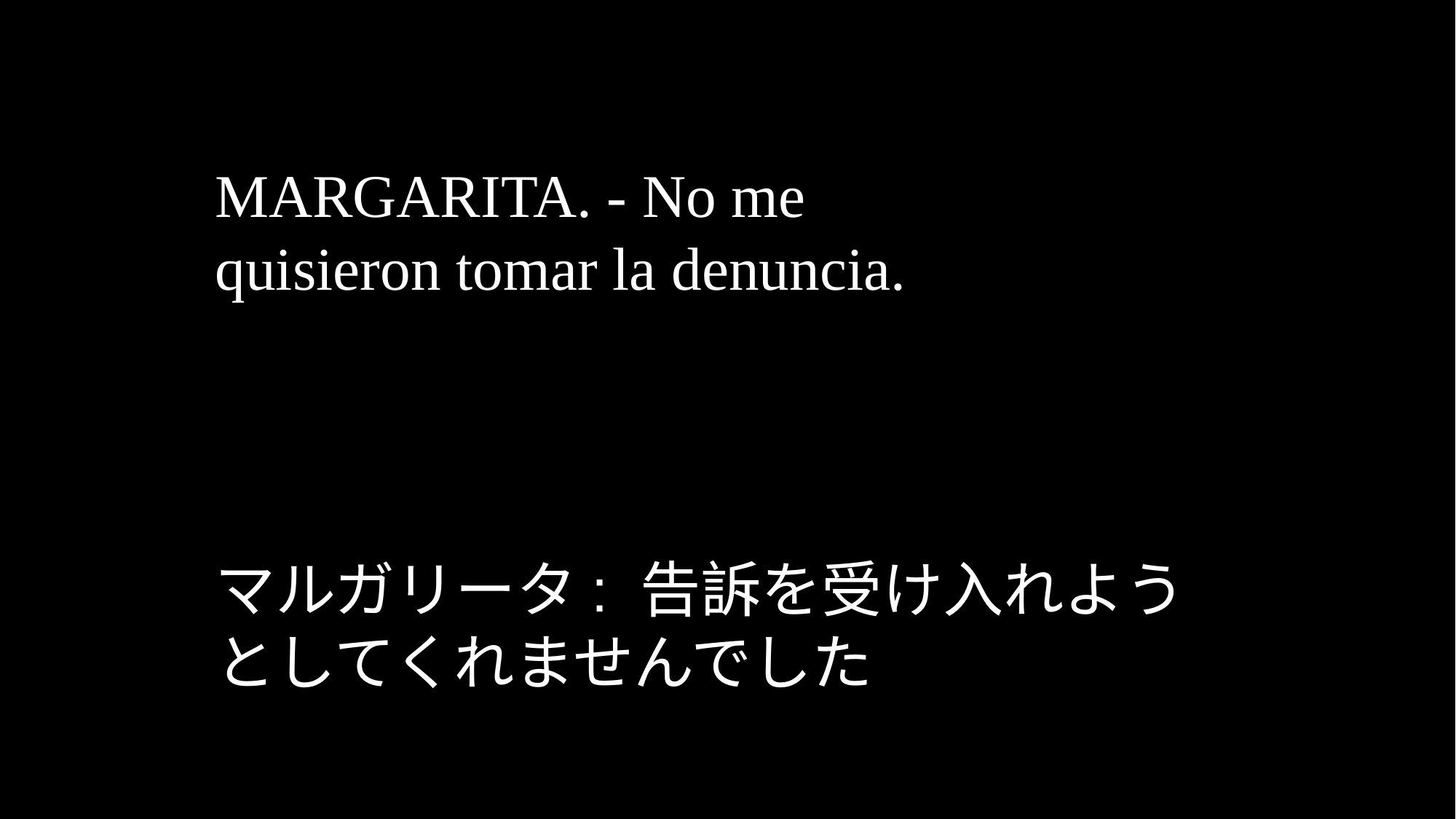

MARGARITA. - No me quisieron tomar la denuncia.

マルガリータ: 告訴を受け入れようとしてくれませんでした